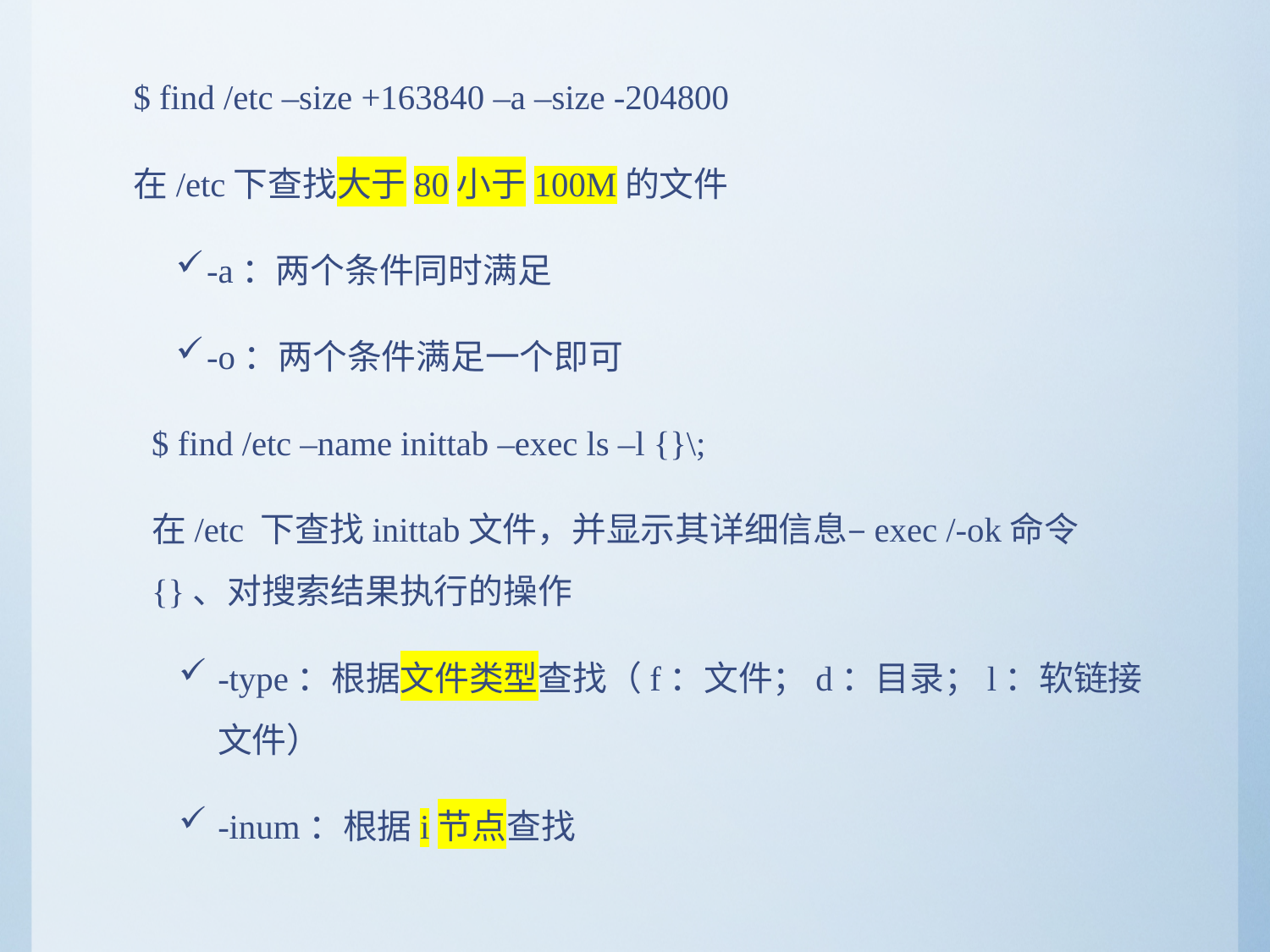

$ find /etc –size +163840 –a –size -204800
在/etc下查找大于80小于100M的文件
-a：两个条件同时满足
-o：两个条件满足一个即可
$ find /etc –name inittab –exec ls –l {}\;
在/etc 下查找inittab文件，并显示其详细信息–exec /-ok命令{}、对搜索结果执行的操作
-type：根据文件类型查找（f：文件；d：目录；l：软链接文件）
-inum：根据i节点查找